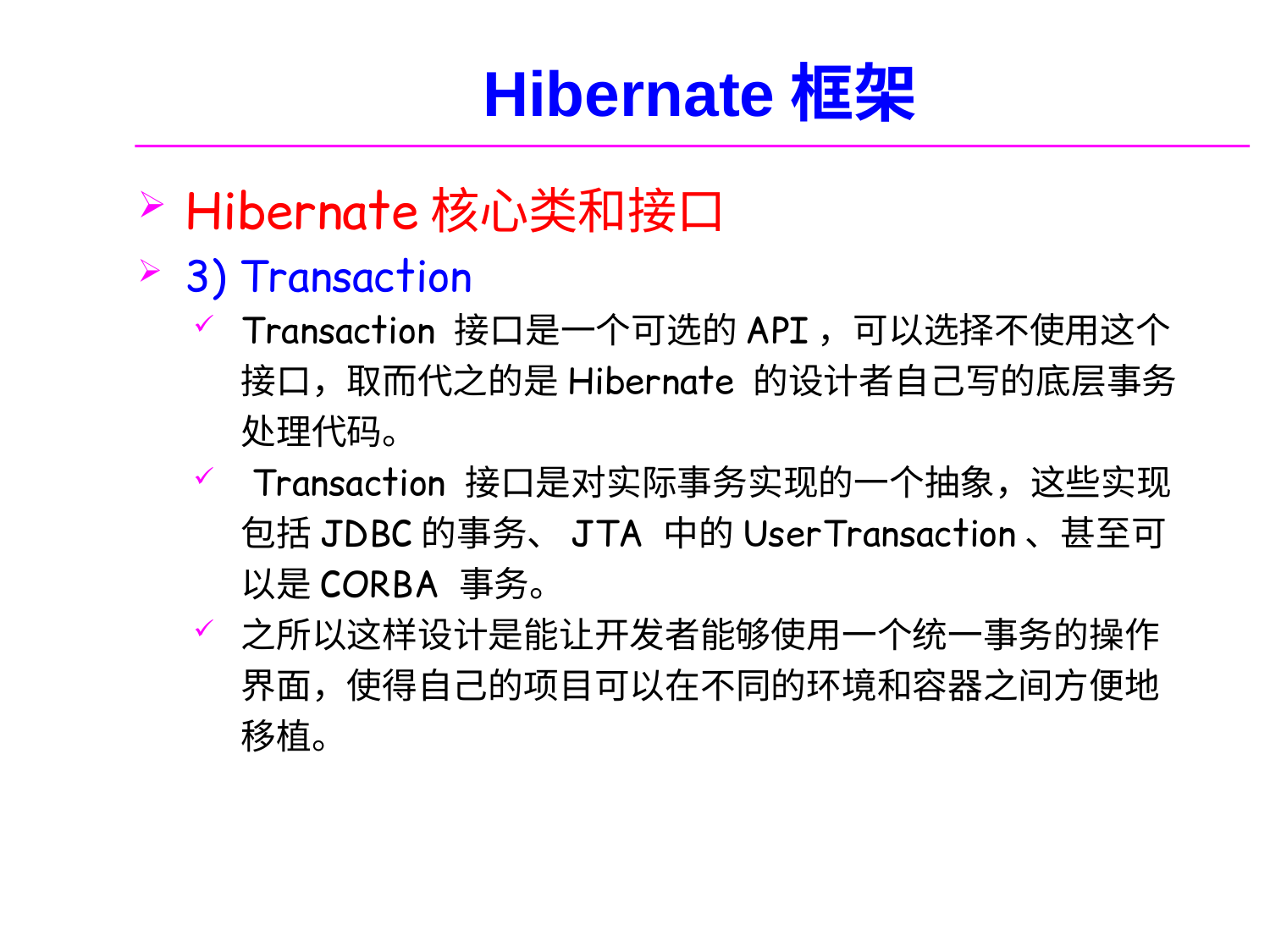

# Hibernate框架
Hibernate核心类和接口
3) Transaction
Transaction 接口是一个可选的API，可以选择不使用这个接口，取而代之的是Hibernate 的设计者自己写的底层事务处理代码。
 Transaction 接口是对实际事务实现的一个抽象，这些实现包括JDBC的事务、JTA 中的UserTransaction、甚至可以是CORBA 事务。
之所以这样设计是能让开发者能够使用一个统一事务的操作界面，使得自己的项目可以在不同的环境和容器之间方便地移植。

52